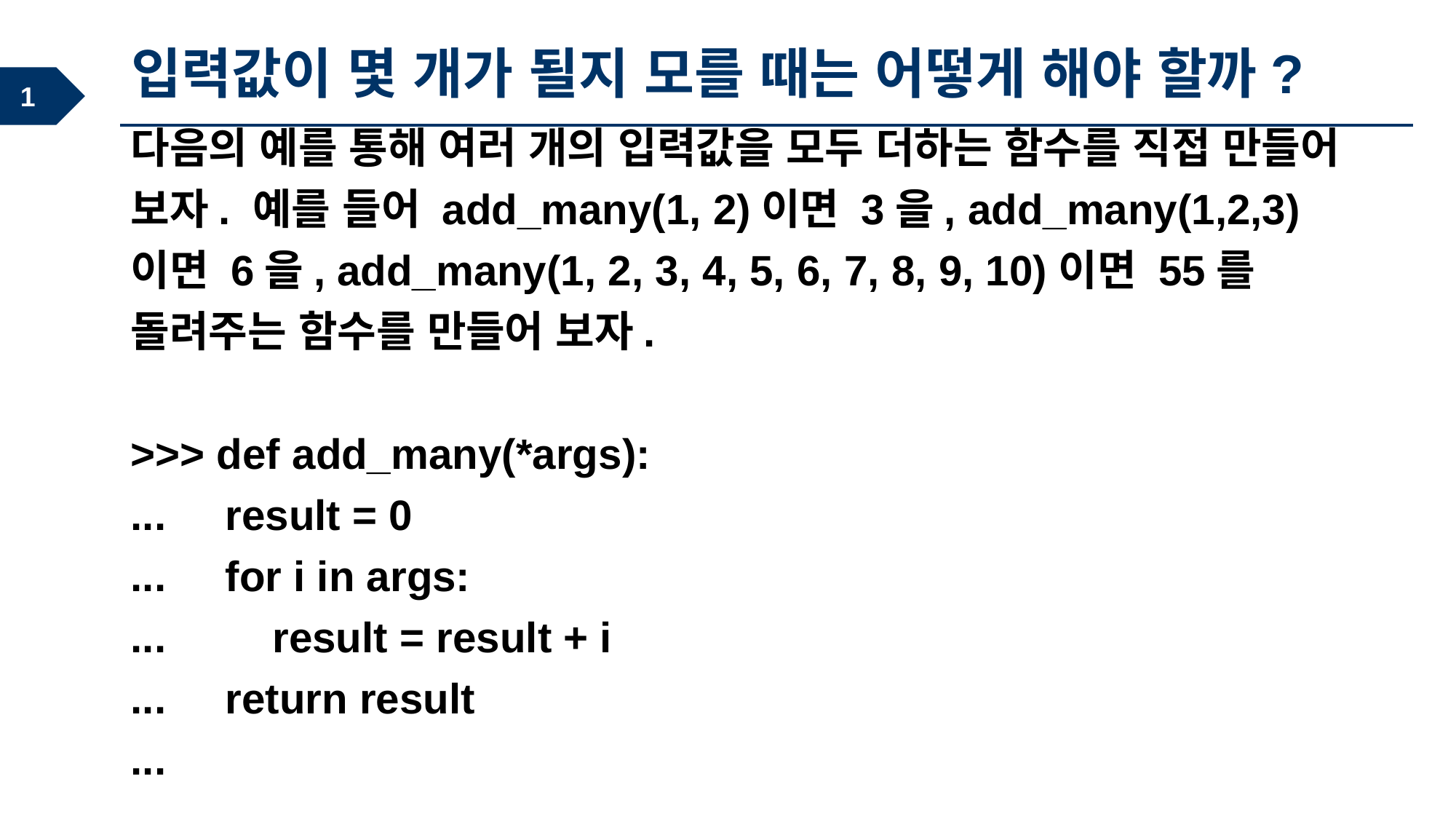

입력값이 몇 개가 될지 모를 때는 어떻게 해야 할까?
다음의 예를 통해 여러 개의 입력값을 모두 더하는 함수를 직접 만들어 보자. 예를 들어 add_many(1, 2)이면 3을, add_many(1,2,3)이면 6을, add_many(1, 2, 3, 4, 5, 6, 7, 8, 9, 10)이면 55를 돌려주는 함수를 만들어 보자.

>>> def add_many(*args):
...     result = 0
...     for i in args:
...         result = result + i
...     return result
...